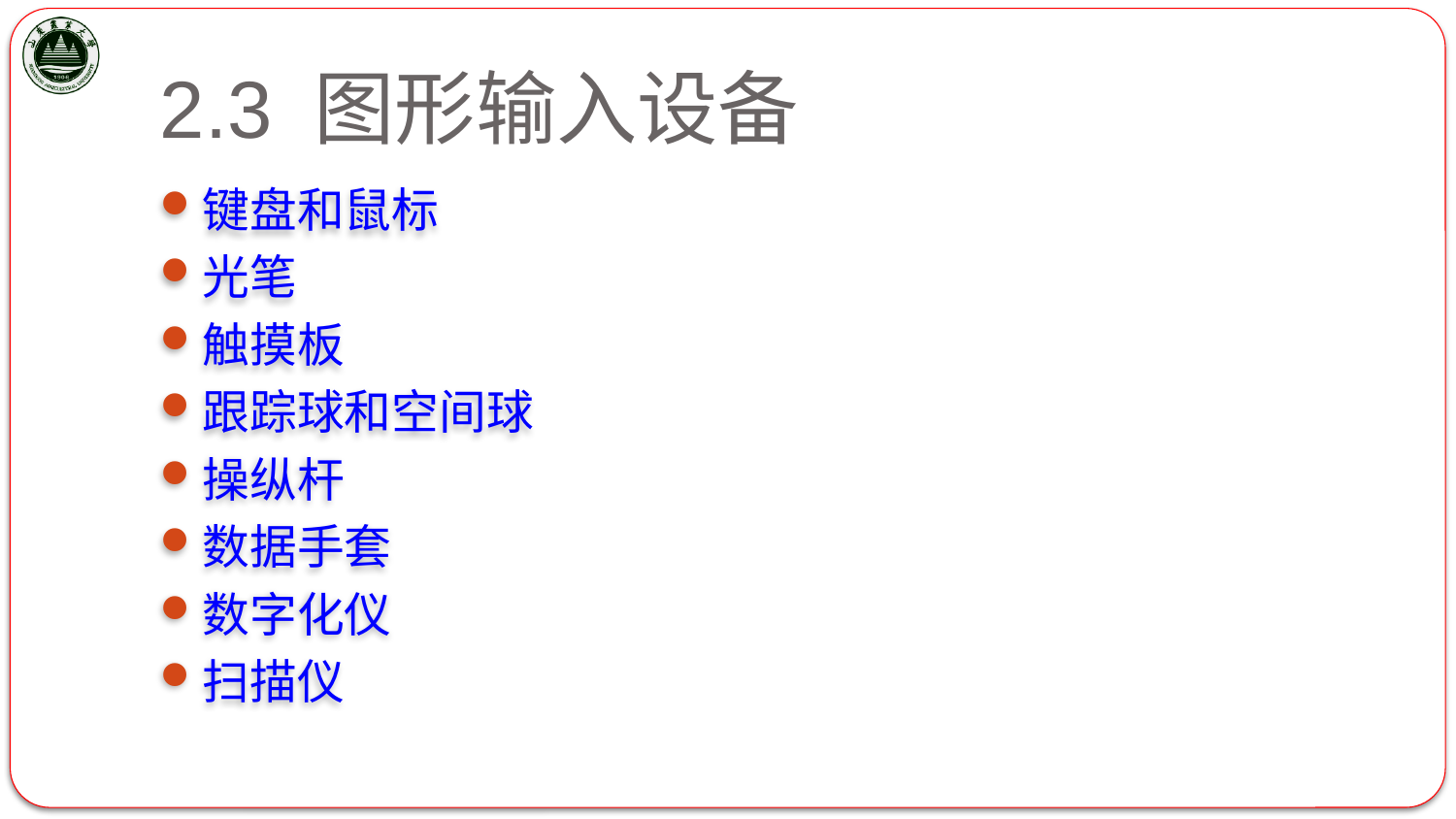

# 2.3 图形输入设备
键盘和鼠标
光笔
触摸板
跟踪球和空间球
操纵杆
数据手套
数字化仪
扫描仪